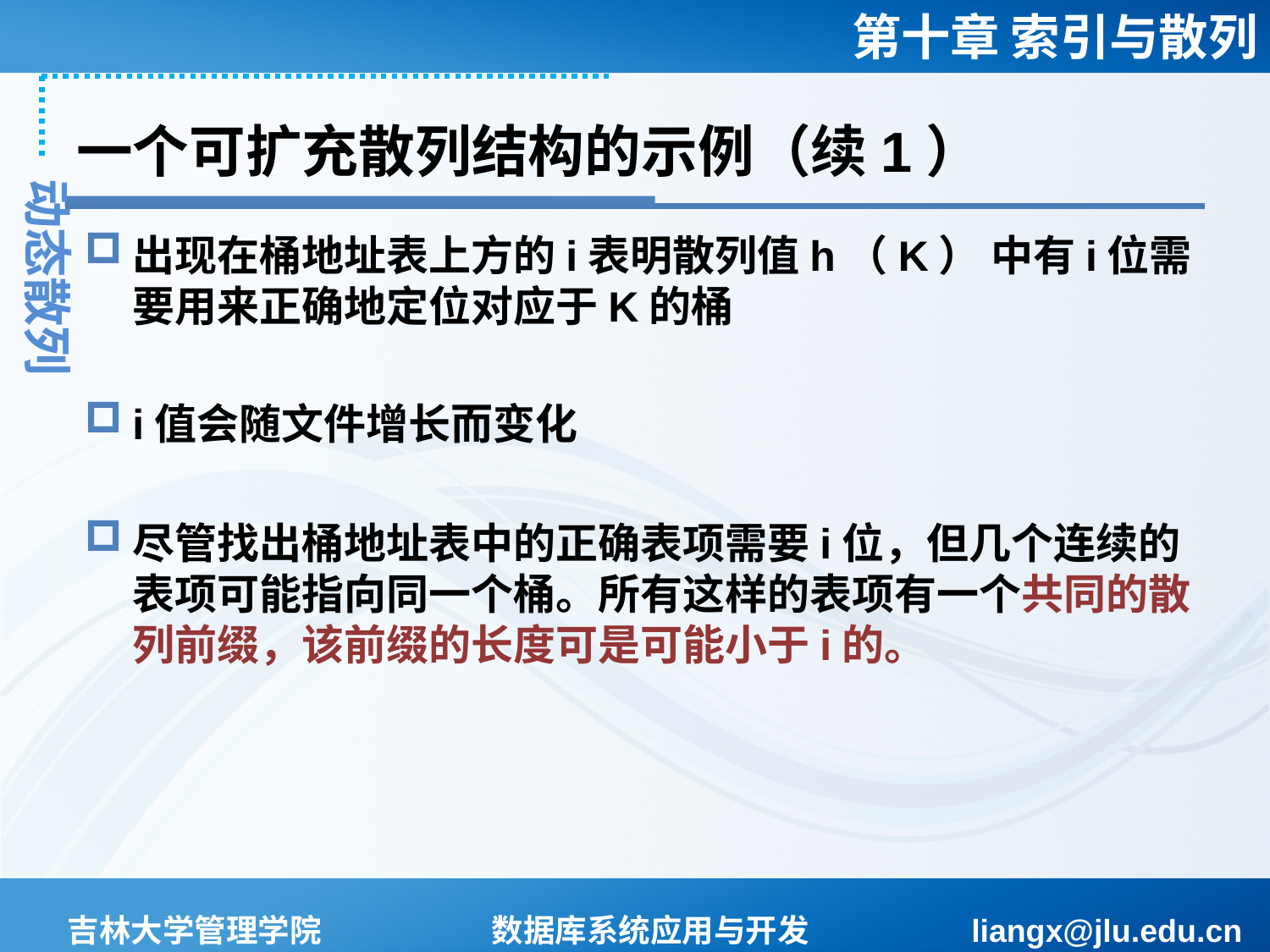

# 一个可扩充散列结构的示例（续1）
动态散列

出现在桶地址表上方的i表明散列值h（K） 中有i位需要用来正确地定位对应于K的桶

i值会随文件增长而变化

尽管找出桶地址表中的正确表项需要i位，但几个连续的表项可能指向同一个桶。所有这样的表项有一个共同的散列前缀，该前缀的长度可是可能小于i的。